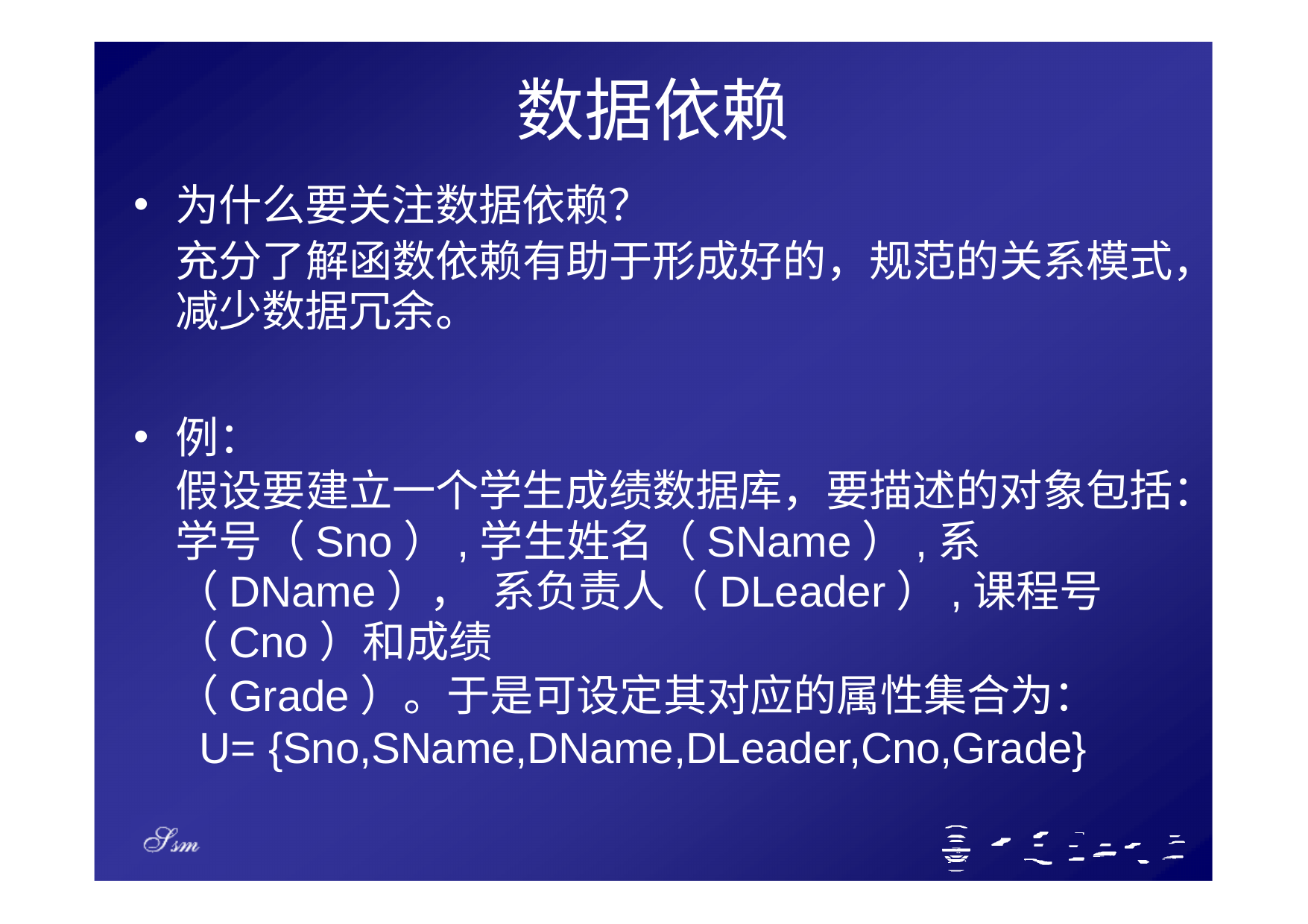

# 数据依赖
为什么要关注数据依赖？
充分了解函数依赖有助于形成好的，规范的关系模式， 减少数据冗余。

例：
假设要建立一个学生成绩数据库，要描述的对象包括： 学号（Sno）,学生姓名（SName）,系（DName），  系负责人（DLeader）,课程号（Cno）和成绩
（Grade）。于是可设定其对应的属性集合为：
U= {Sno,SName,DName,DLeader,Cno,Grade}

Ssm